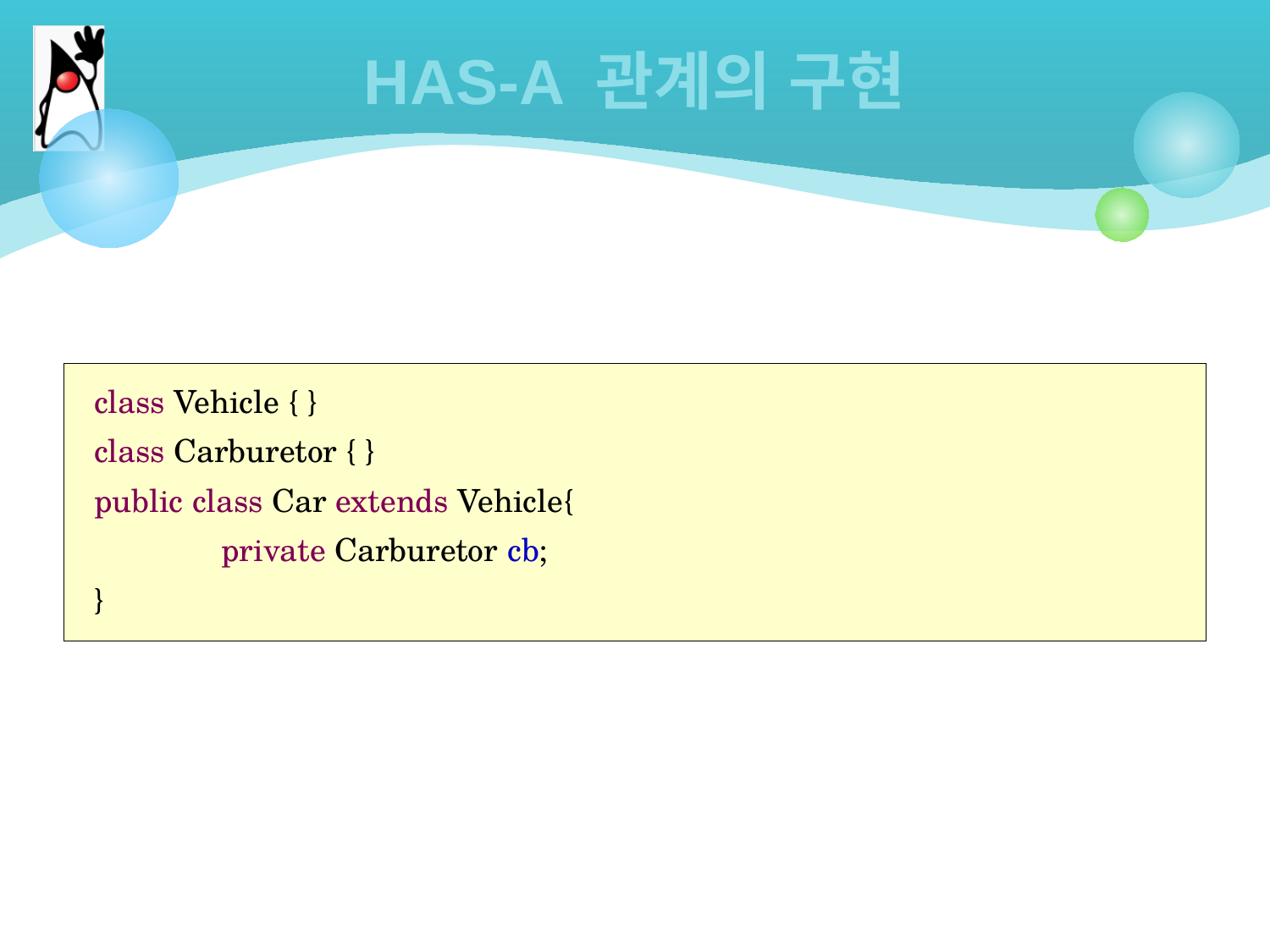

# HAS-A 관계의 구현
class Vehicle { }
class Carburetor { }
public class Car extends Vehicle{
	private Carburetor cb;
}